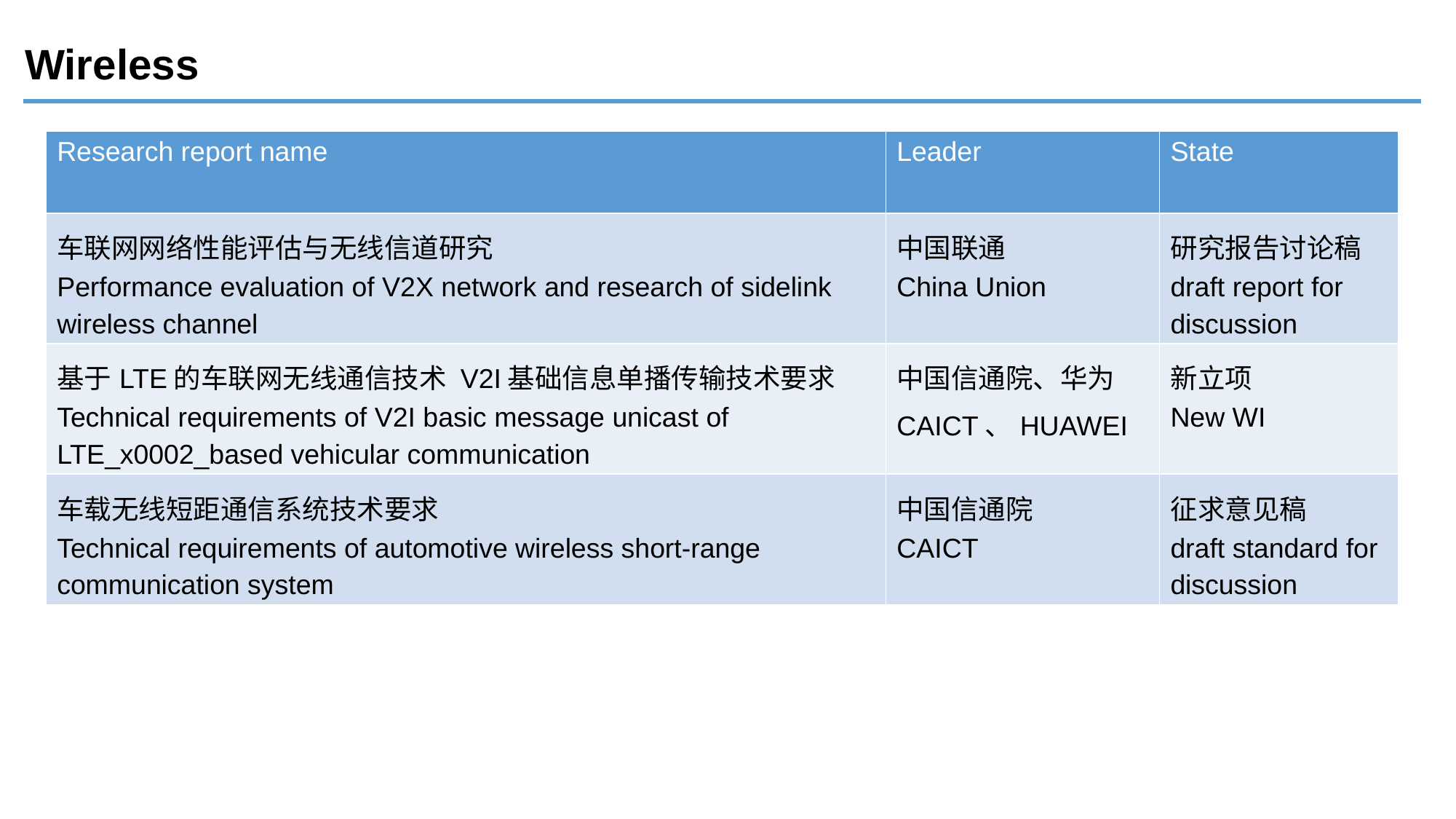

# Wireless
| Research report name | Leader | State |
| --- | --- | --- |
| 车联网网络性能评估与无线信道研究 Performance evaluation of V2X network and research of sidelink wireless channel | 中国联通 China Union | 研究报告讨论稿 draft report for discussion |
| 基于LTE的车联网无线通信技术 V2I基础信息单播传输技术要求 Technical requirements of V2I basic message unicast of LTE\_x0002\_based vehicular communication | 中国信通院、华为 CAICT、HUAWEI | 新立项 New WI |
| 车载无线短距通信系统技术要求 Technical requirements of automotive wireless short-range communication system | 中国信通院 CAICT | 征求意见稿 draft standard for discussion |